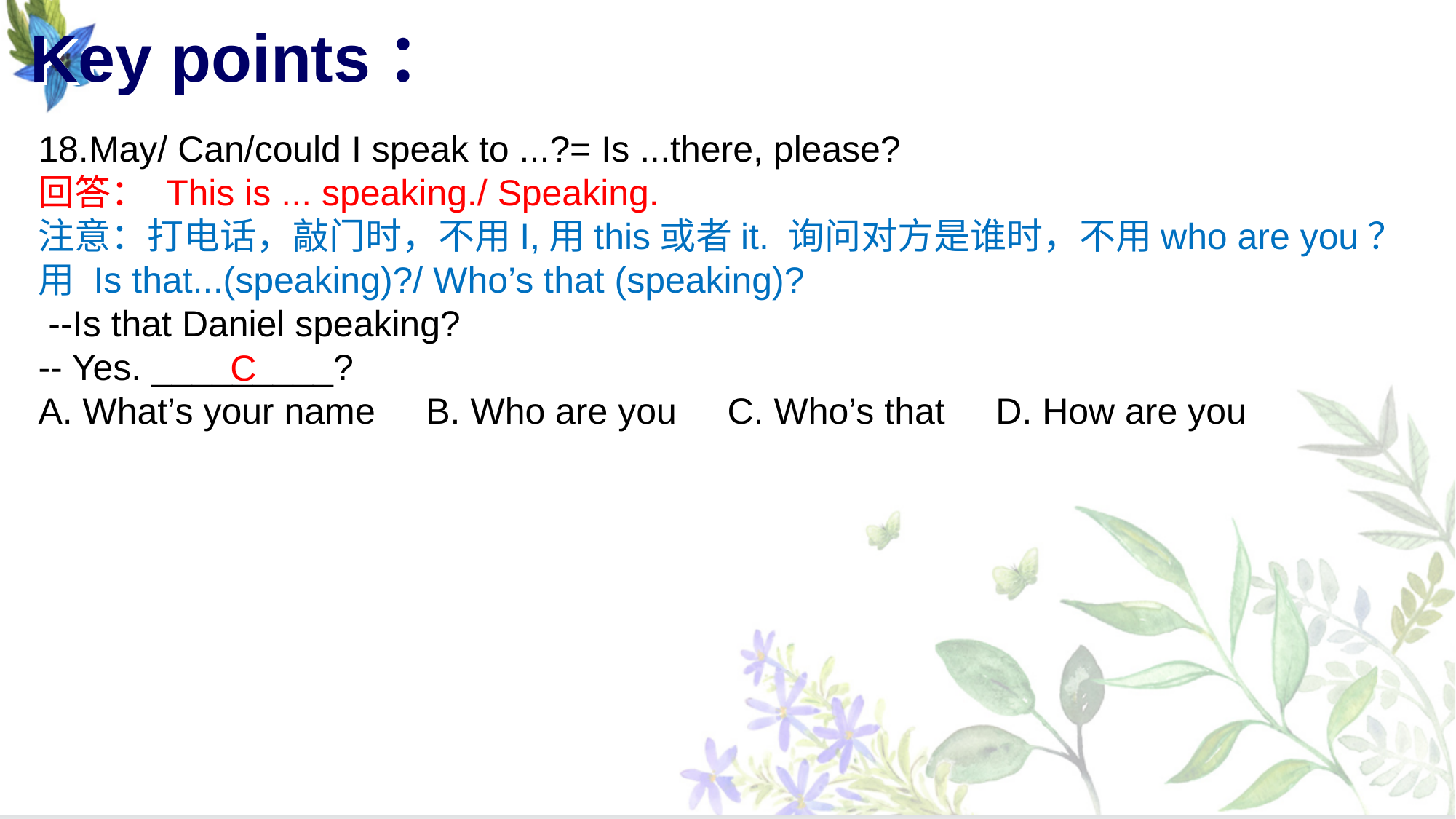

# Key points：
18.May/ Can/could I speak to ...?= Is ...there, please?
回答： This is ... speaking./ Speaking.
注意：打电话，敲门时，不用I,用this或者it. 询问对方是谁时，不用who are you？用 Is that...(speaking)?/ Who’s that (speaking)?
 --Is that Daniel speaking?
-- Yes. _________?
A. What’s your name     B. Who are you     C. Who’s that     D. How are you

C